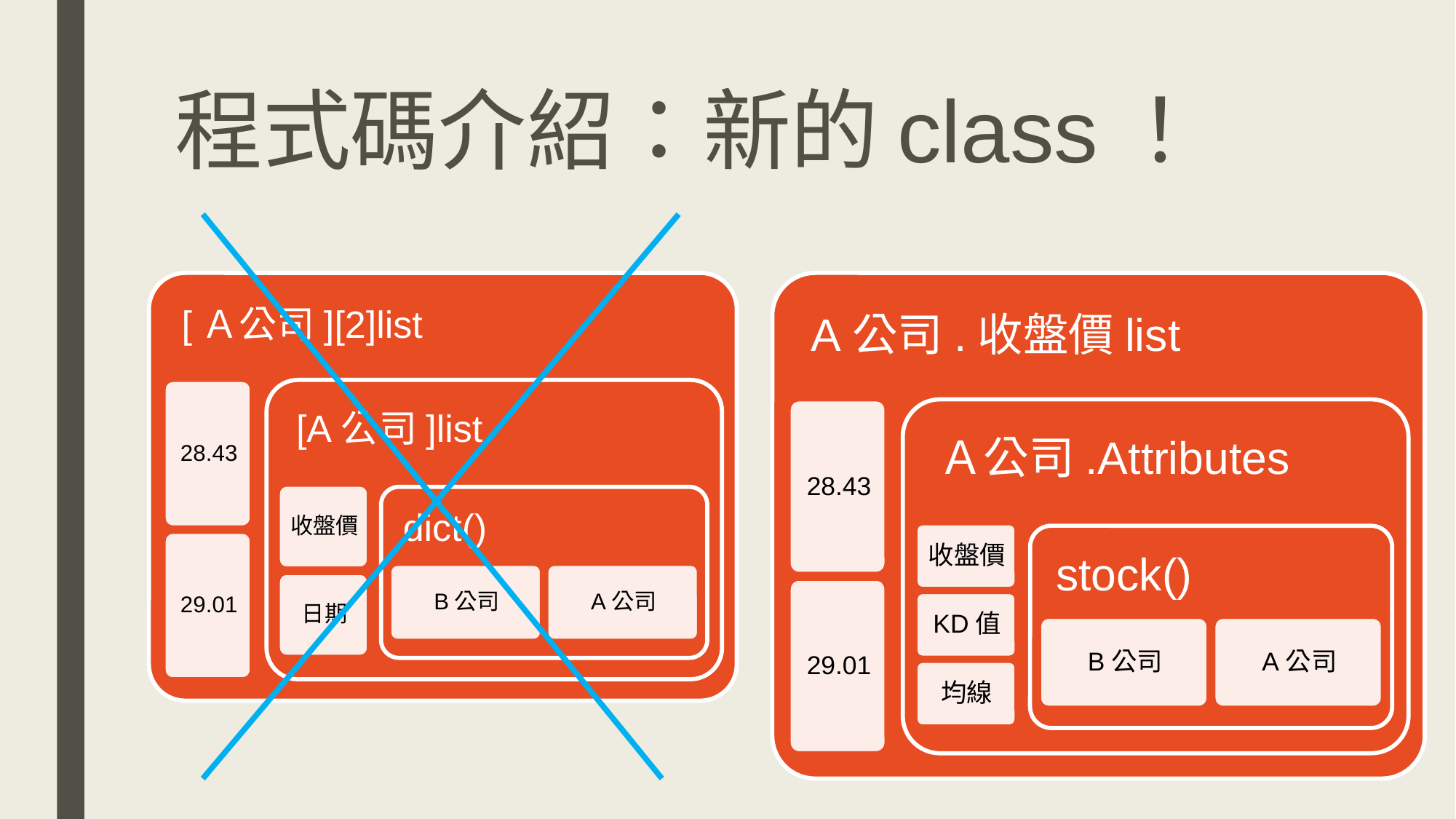

# 程式碼介紹：新的class！
[Ａ公司][2]list
28.43
29.01
[A公司]list
收盤價
日期
dict()
B公司
A公司
A公司.收盤價list
28.43
29.01
Ａ公司.Attributes
收盤價
KD值
均線
stock()
B公司
A公司